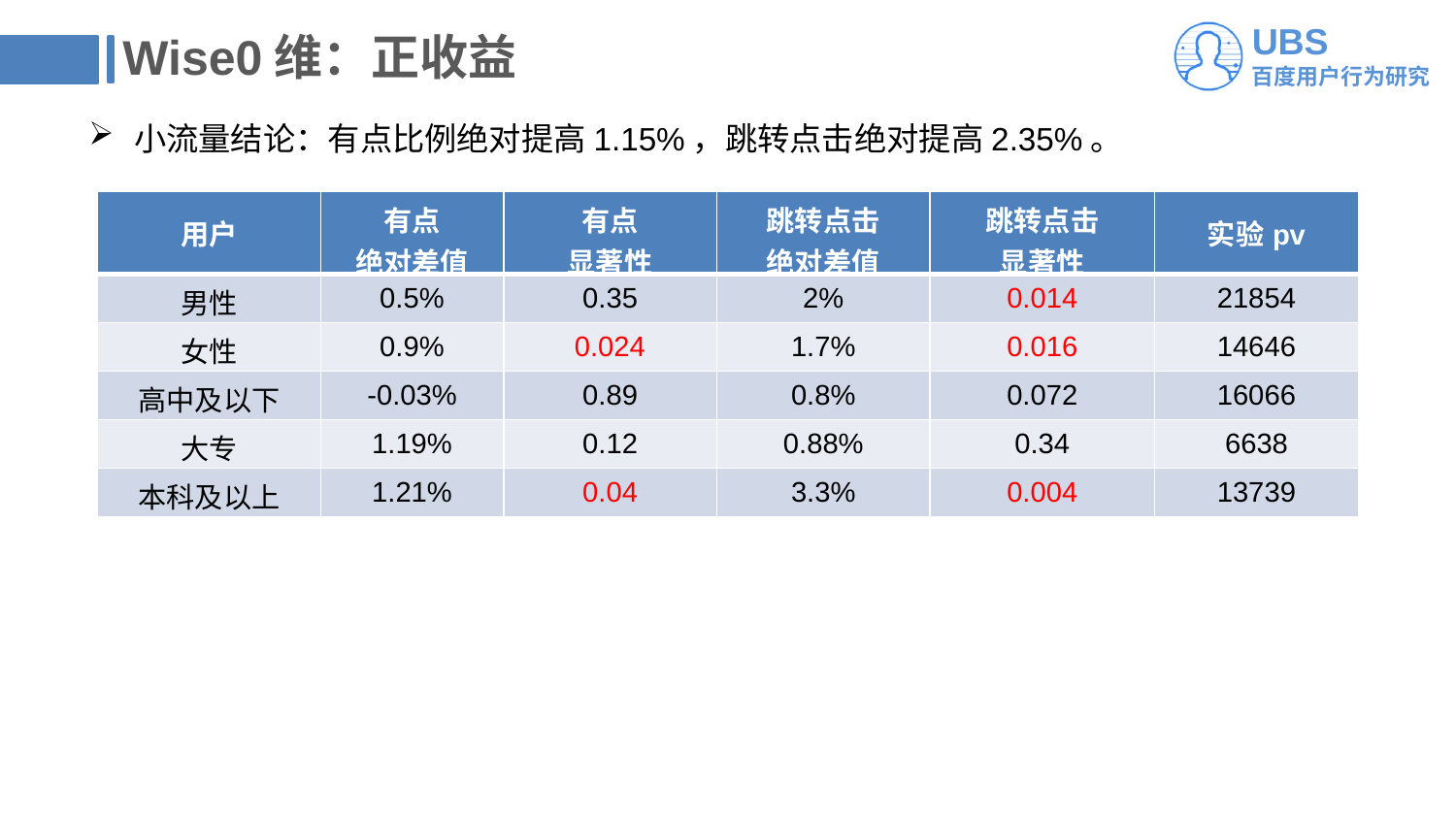

# Wise0维：正收益

小流量结论：有点比例绝对提高1.15%，跳转点击绝对提高2.35%。
| 用户 | 有点 绝对差值 | 有点 显著性 | 跳转点击 绝对差值 | 跳转点击 显著性 | 实验pv |
| --- | --- | --- | --- | --- | --- |
| 男性 | 0.5% | 0.35 | 2% | 0.014 | 21854 |
| 女性 | 0.9% | 0.024 | 1.7% | 0.016 | 14646 |
| 高中及以下 | -0.03% | 0.89 | 0.8% | 0.072 | 16066 |
| 大专 | 1.19% | 0.12 | 0.88% | 0.34 | 6638 |
| 本科及以上 | 1.21% | 0.04 | 3.3% | 0.004 | 13739 |